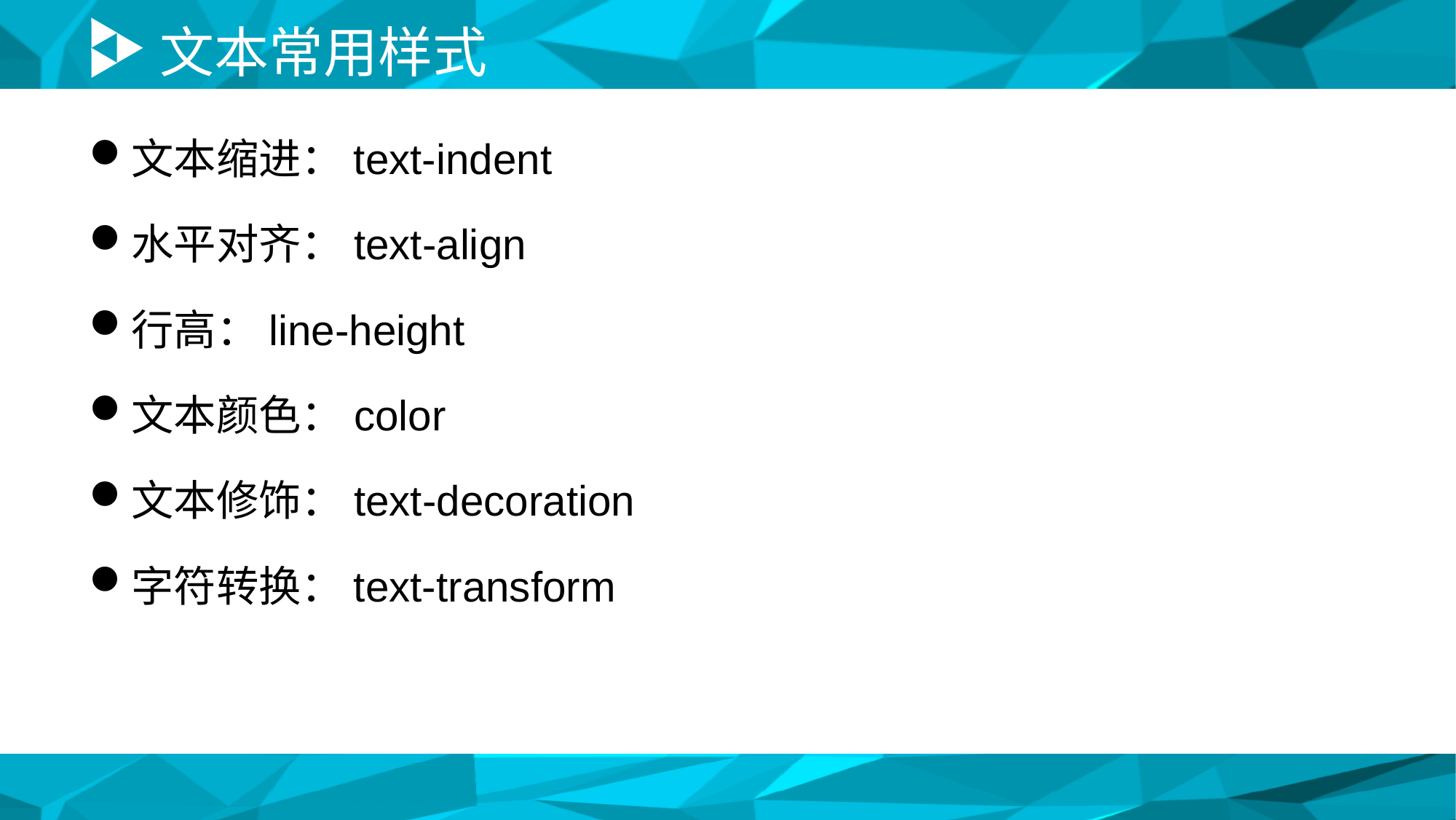

# 文本常用样式
文本缩进：text-indent
水平对齐：text-align
行高：line-height
文本颜色：color
文本修饰：text-decoration
字符转换：text-transform